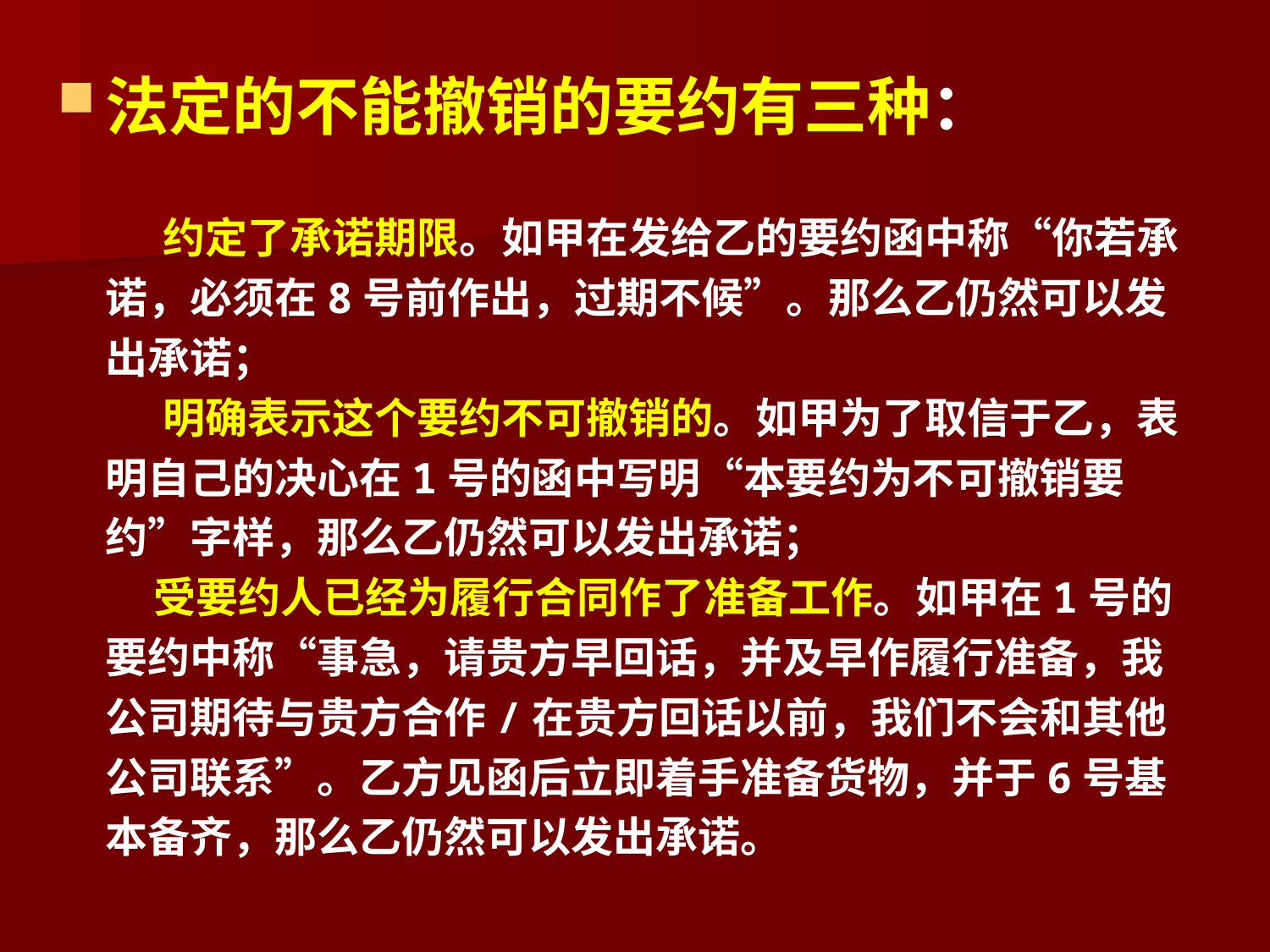

法定的不能撤销的要约有三种：

          约定了承诺期限。如甲在发给乙的要约函中称“你若承诺，必须在8号前作出，过期不候”。那么乙仍然可以发出承诺；
          明确表示这个要约不可撤销的。如甲为了取信于乙，表明自己的决心在1号的函中写明“本要约为不可撤销要约”字样，那么乙仍然可以发出承诺；
         受要约人已经为履行合同作了准备工作。如甲在1号的要约中称“事急，请贵方早回话，并及早作履行准备，我公司期待与贵方合作/在贵方回话以前，我们不会和其他公司联系”。乙方见函后立即着手准备货物，并于6号基本备齐，那么乙仍然可以发出承诺。
23